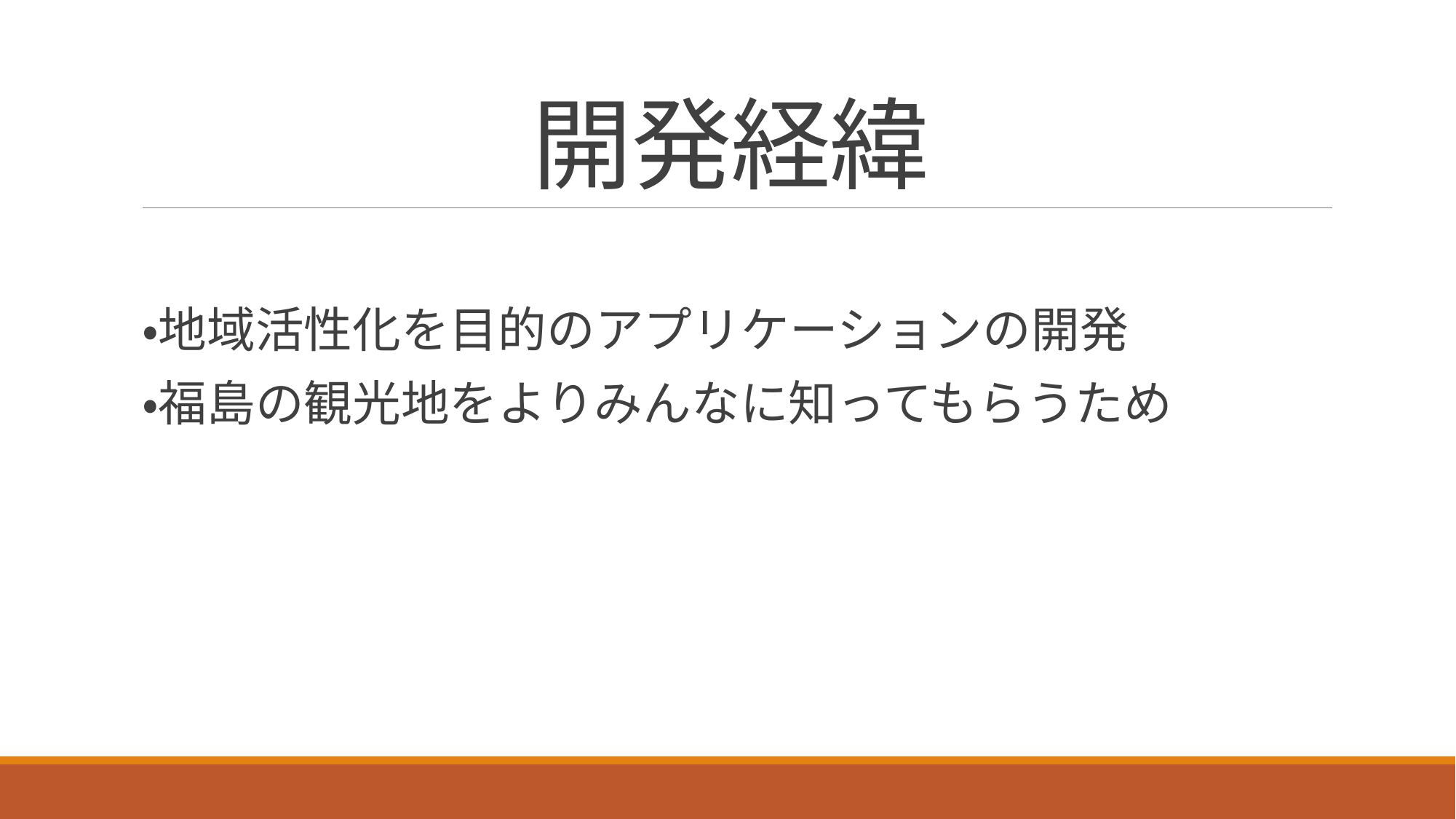

# 開発経緯

・地域活性化を目的のアプリケーションの開発
・福島の観光地をよりみんなに知ってもらうため